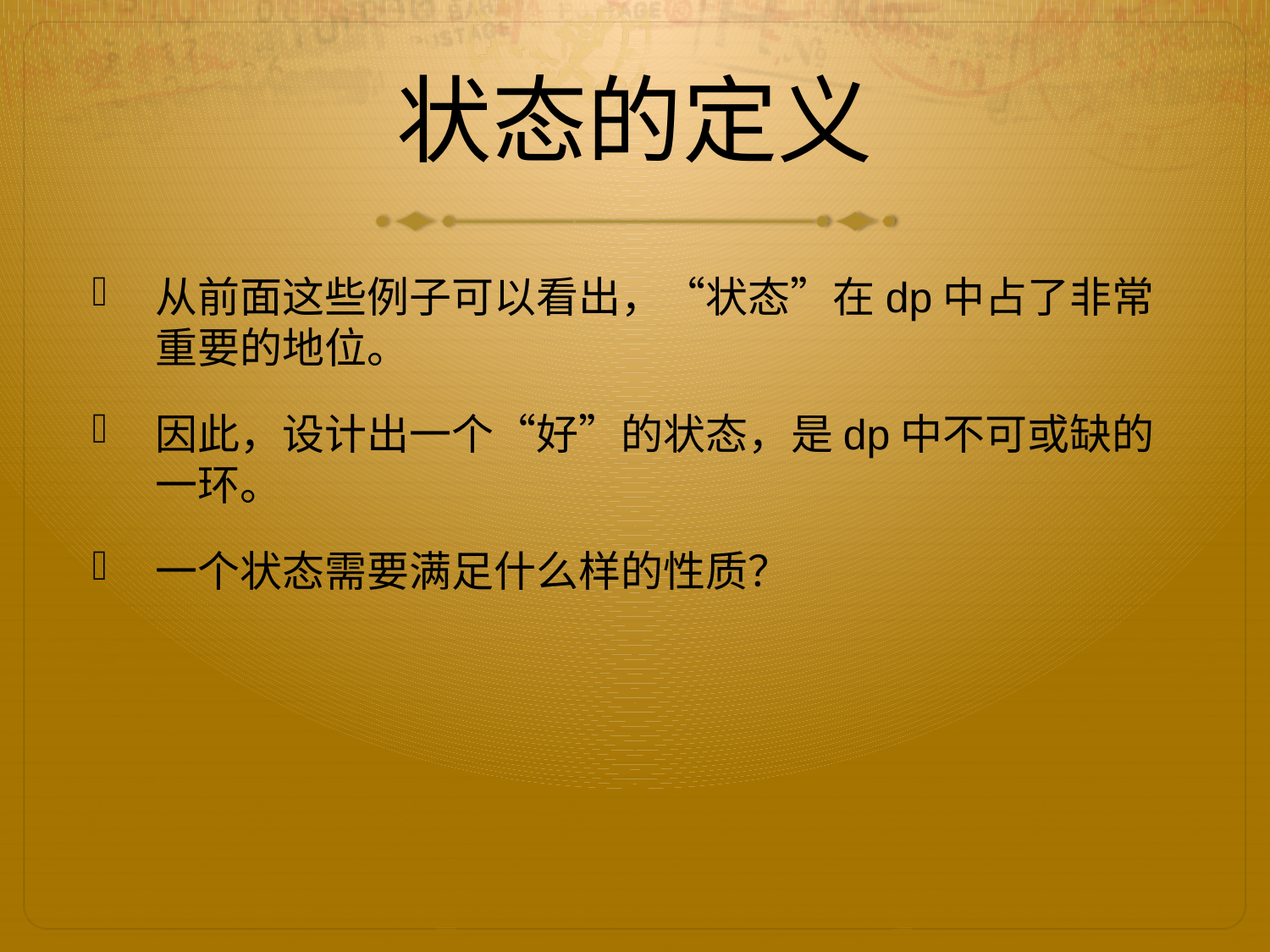

# 状态的定义
从前面这些例子可以看出，“状态”在dp中占了非常重要的地位。
因此，设计出一个“好”的状态，是dp中不可或缺的一环。
一个状态需要满足什么样的性质？